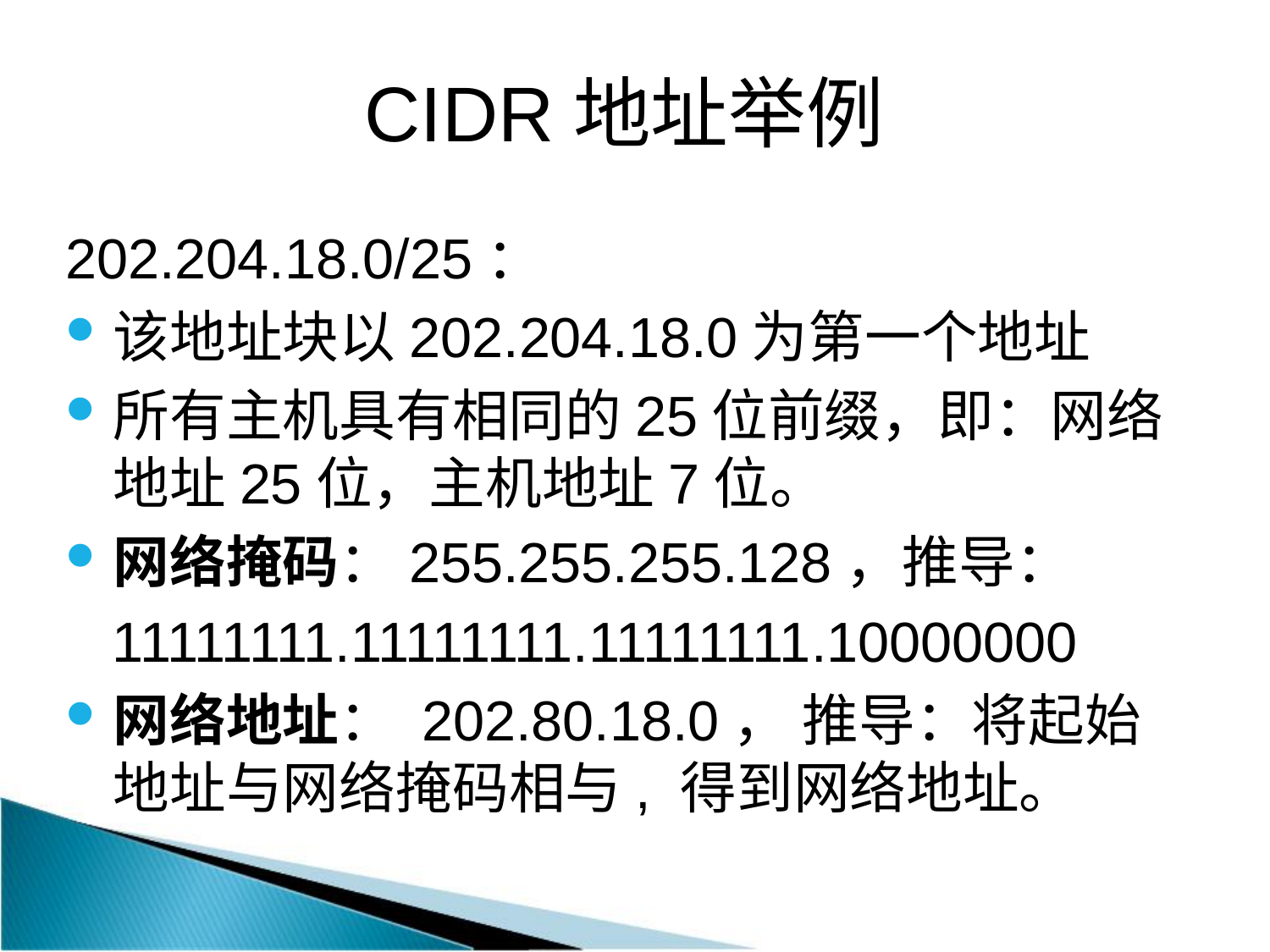

# CIDR地址举例
202.204.18.0/25：
该地址块以202.204.18.0为第一个地址
所有主机具有相同的25位前缀，即：网络地址25位，主机地址7位。
网络掩码：255.255.255.128，推导：
   11111111.11111111.11111111.10000000
网络地址： 202.80.18.0， 推导：将起始地址与网络掩码相与, 得到网络地址。